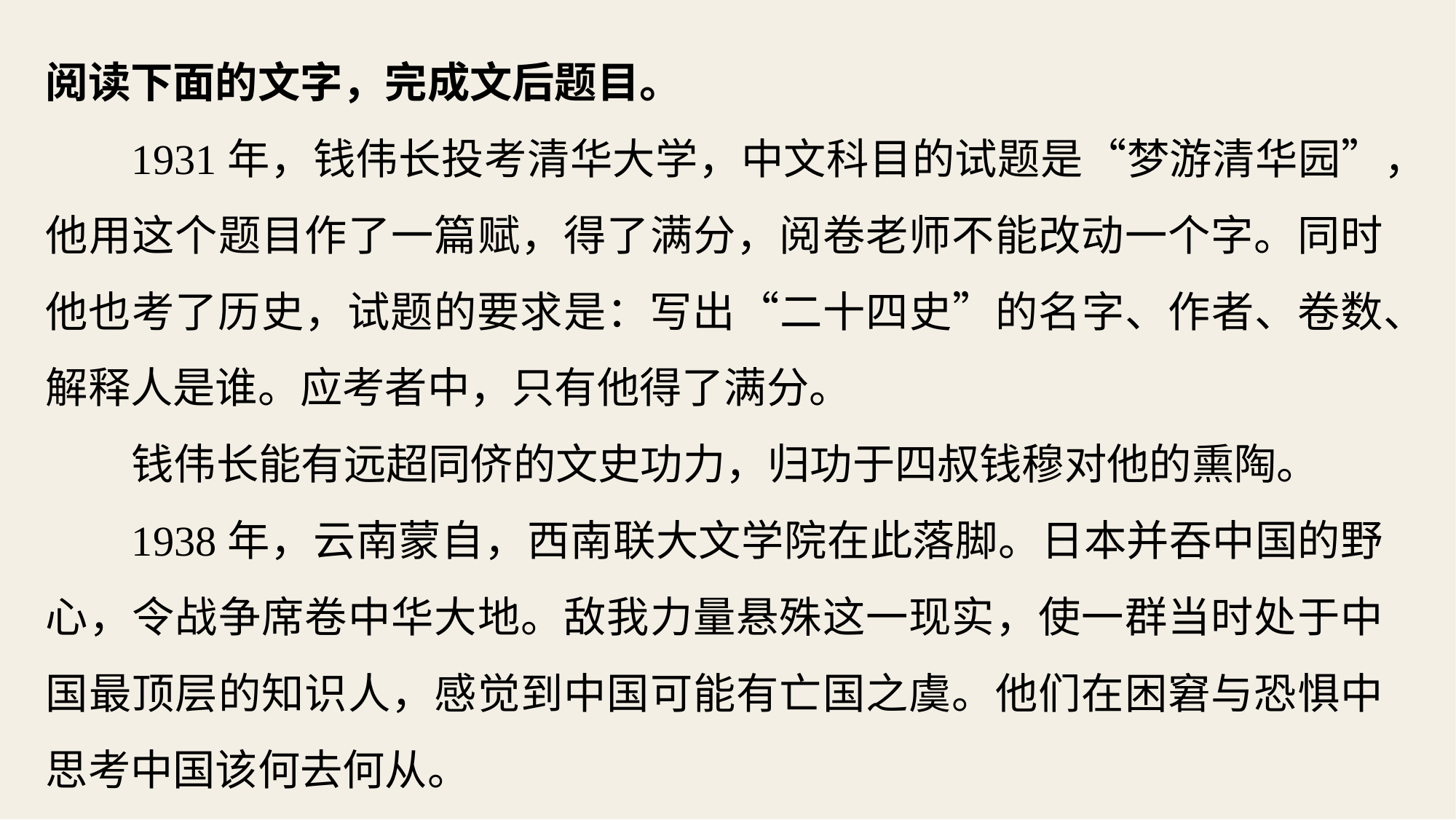

阅读下面的文字，完成文后题目。
1931年，钱伟长投考清华大学，中文科目的试题是“梦游清华园”，他用这个题目作了一篇赋，得了满分，阅卷老师不能改动一个字。同时他也考了历史，试题的要求是：写出“二十四史”的名字、作者、卷数、解释人是谁。应考者中，只有他得了满分。
钱伟长能有远超同侪的文史功力，归功于四叔钱穆对他的熏陶。
1938年，云南蒙自，西南联大文学院在此落脚。日本并吞中国的野心，令战争席卷中华大地。敌我力量悬殊这一现实，使一群当时处于中国最顶层的知识人，感觉到中国可能有亡国之虞。他们在困窘与恐惧中思考中国该何去何从。